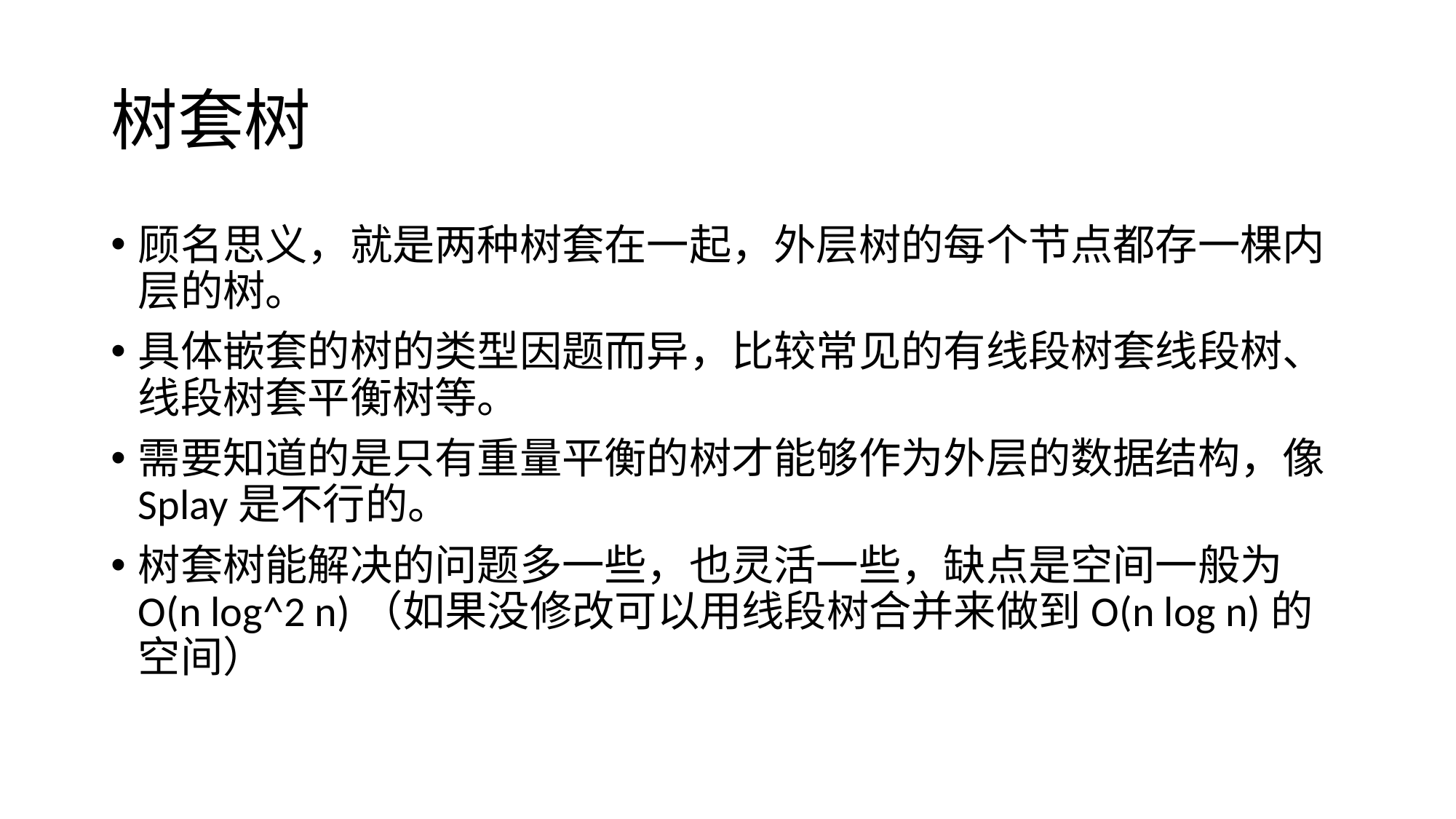

# 树套树
顾名思义，就是两种树套在一起，外层树的每个节点都存一棵内层的树。
具体嵌套的树的类型因题而异，比较常见的有线段树套线段树、线段树套平衡树等。
需要知道的是只有重量平衡的树才能够作为外层的数据结构，像Splay是不行的。
树套树能解决的问题多一些，也灵活一些，缺点是空间一般为O(n log^2 n)（如果没修改可以用线段树合并来做到O(n log n)的空间）